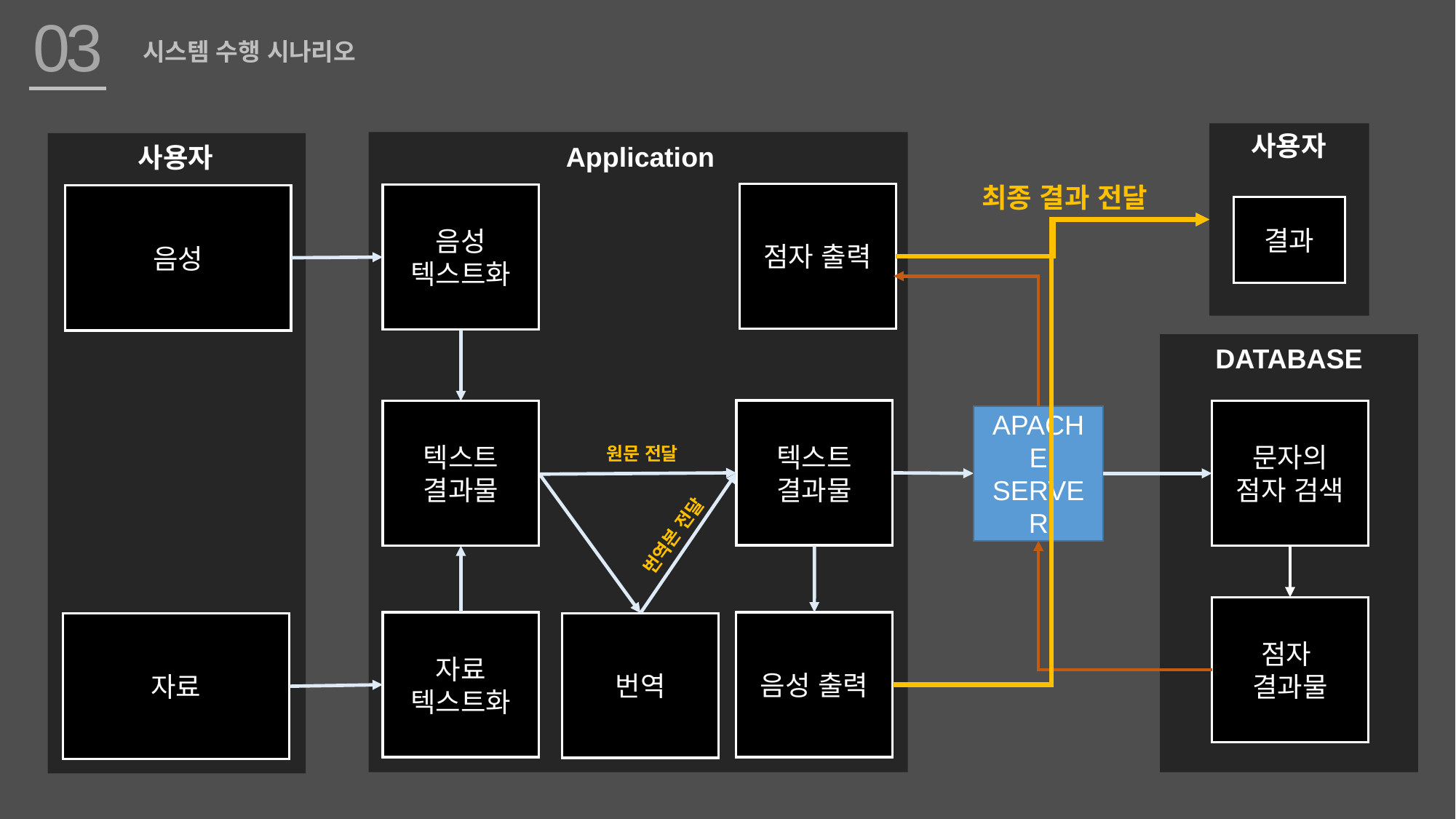

03
시스템 수행 시나리오

사용자

Application
사용자
최종 결과 전달
점자 출력
음성
텍스트화
음성
결과
STT API

DATABASE
텍스트
결과물
문자의
점자 검색
텍스트
결과물
APACHE
SERVER
원문 전달
번역본 전달
점자
결과물
자료
텍스트화
음성 출력
번역
자료
Translation API
TTS API
Vision API